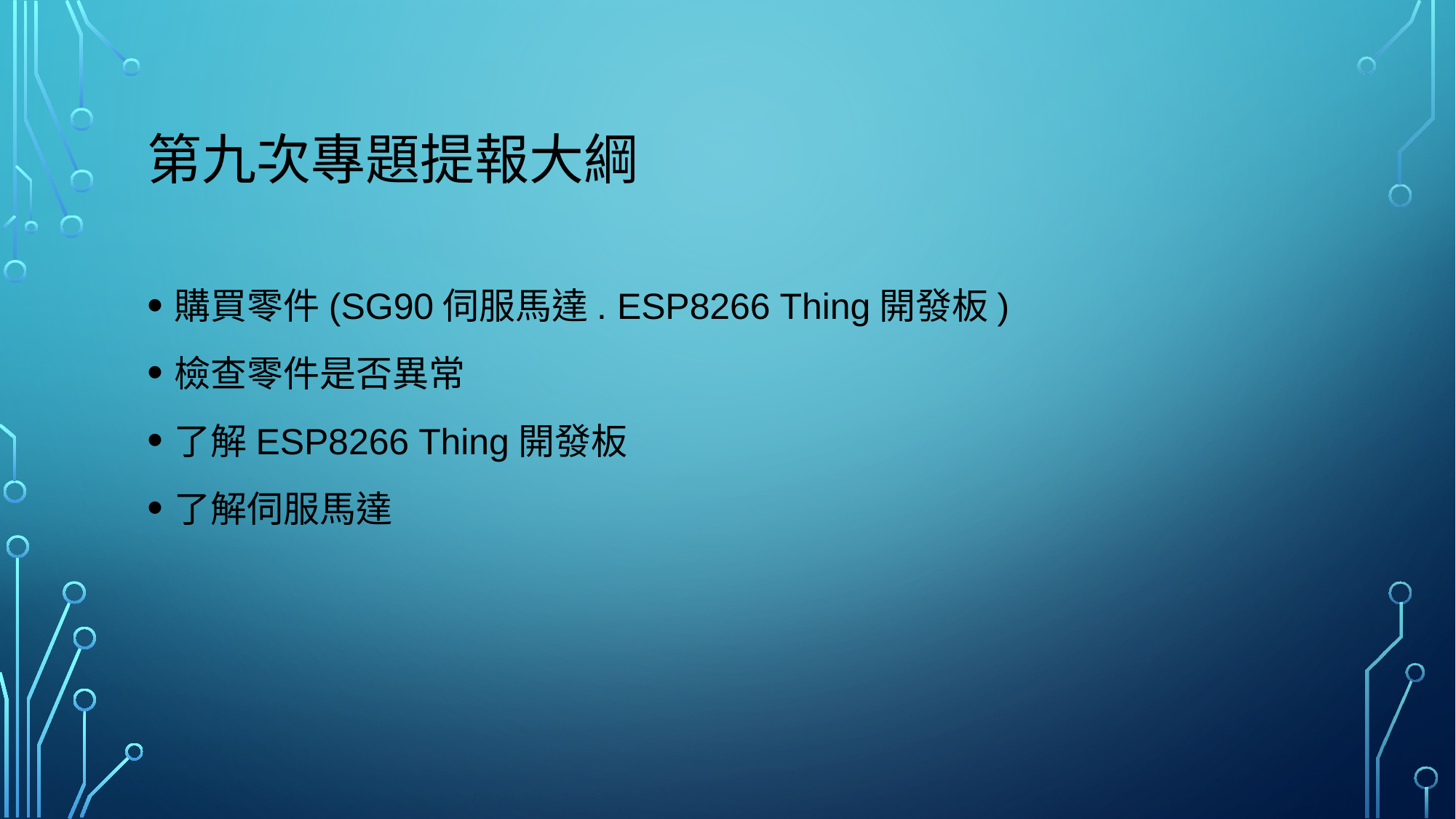

# 第九次專題提報大綱
購買零件(SG90伺服馬達. ESP8266 Thing開發板)
檢查零件是否異常
了解ESP8266 Thing開發板
了解伺服馬達